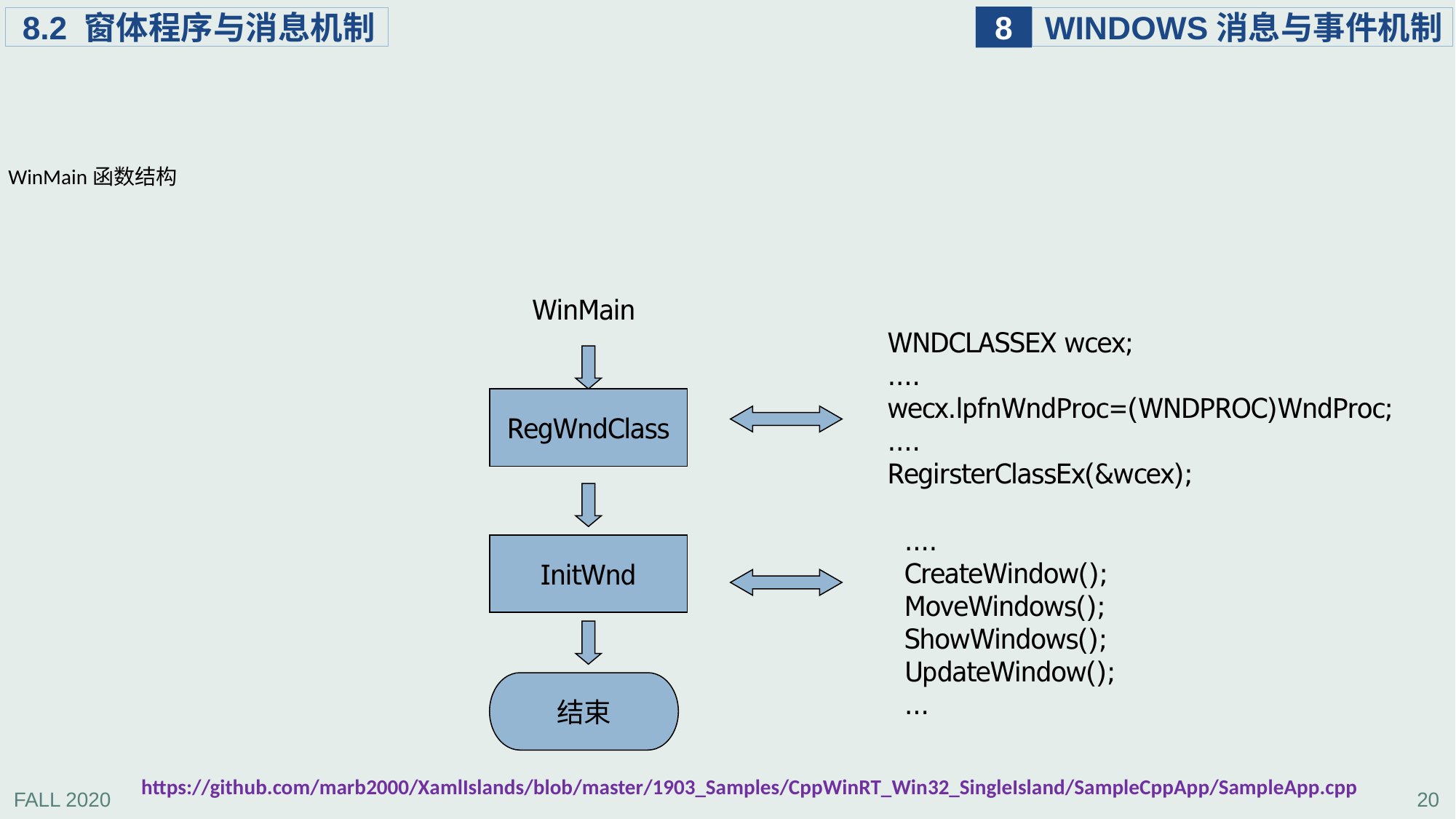

WinMain函数结构
WinMain
WNDCLASSEX wcex;
....
wecx.lpfnWndProc=(WNDPROC)WndProc;
....
RegirsterClassEx(&wcex);

RegWndClass

....
CreateWindow();
MoveWindows();
ShowWindows();
UpdateWindow();
...
InitWnd

结束
https://github.com/marb2000/XamlIslands/blob/master/1903_Samples/CppWinRT_Win32_SingleIsland/SampleCppApp/SampleApp.cpp